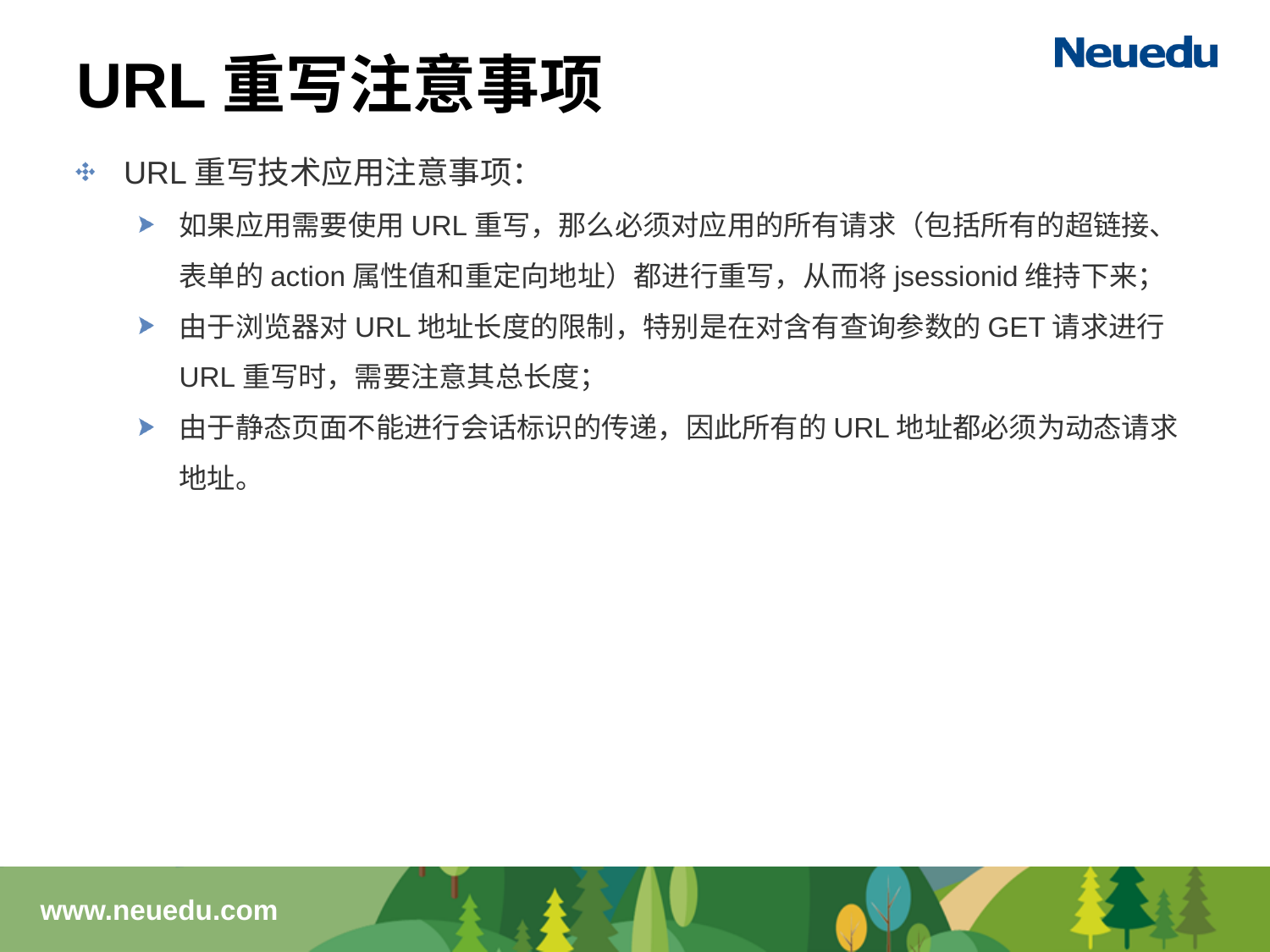

# URL重写注意事项
URL重写技术应用注意事项：
如果应用需要使用URL重写，那么必须对应用的所有请求（包括所有的超链接、表单的action属性值和重定向地址）都进行重写，从而将jsessionid维持下来；
由于浏览器对URL地址长度的限制，特别是在对含有查询参数的GET请求进行URL重写时，需要注意其总长度；
由于静态页面不能进行会话标识的传递，因此所有的URL地址都必须为动态请求地址。